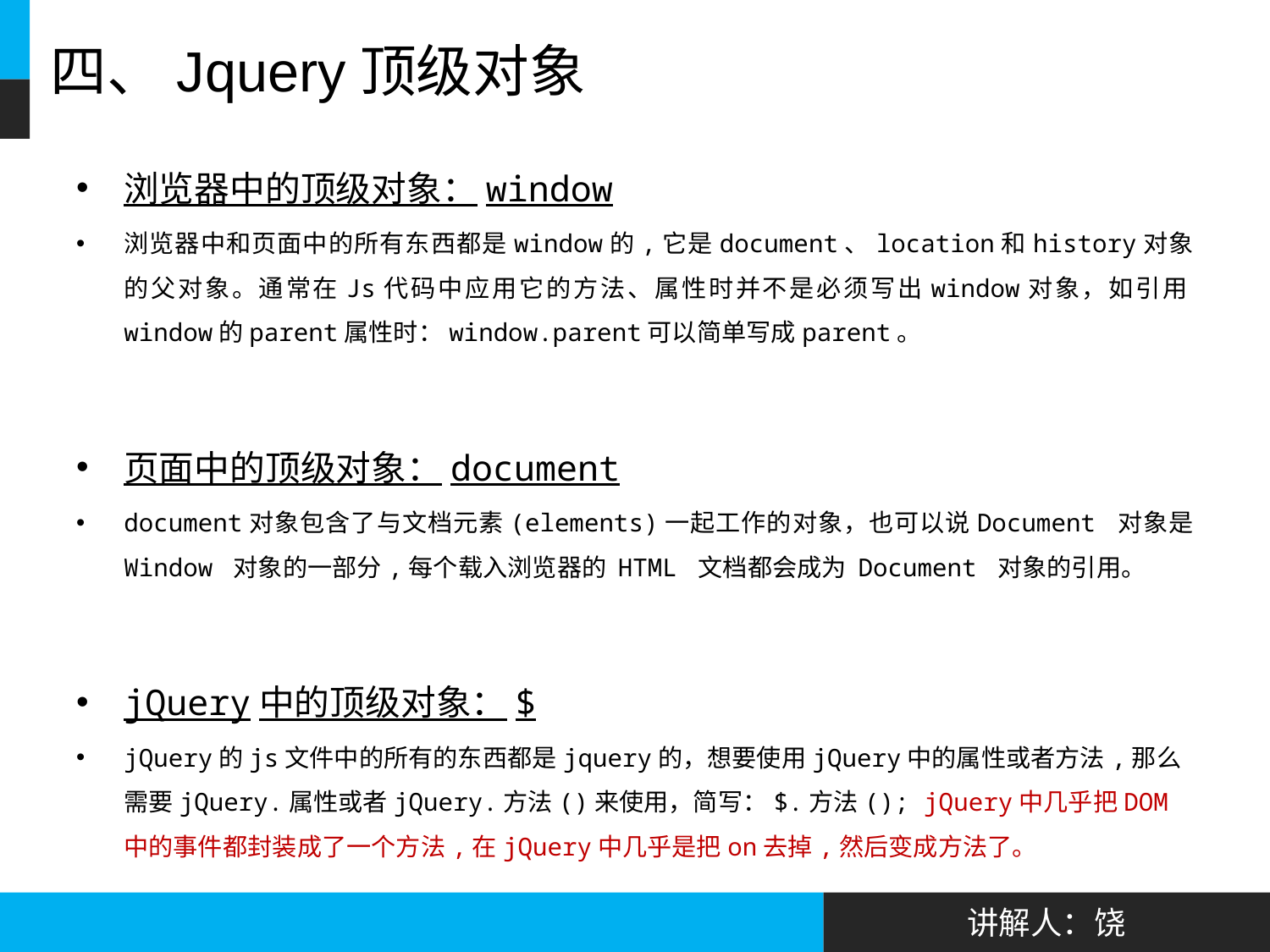

# 四、Jquery顶级对象
浏览器中的顶级对象：window
浏览器中和页面中的所有东西都是window的,它是document、location和history对象的父对象。通常在Js代码中应用它的方法、属性时并不是必须写出window对象，如引用window的parent属性时：window.parent可以简单写成parent。

页面中的顶级对象：document
document对象包含了与文档元素(elements)一起工作的对象，也可以说Document 对象是 Window 对象的一部分,每个载入浏览器的 HTML 文档都会成为 Document 对象的引用。

jQuery中的顶级对象：$
jQuery的js文件中的所有的东西都是jquery的，想要使用jQuery中的属性或者方法,那么需要jQuery.属性或者jQuery.方法()来使用，简写：$.方法(); jQuery中几乎把DOM中的事件都封装成了一个方法,在jQuery中几乎是把on去掉,然后变成方法了。